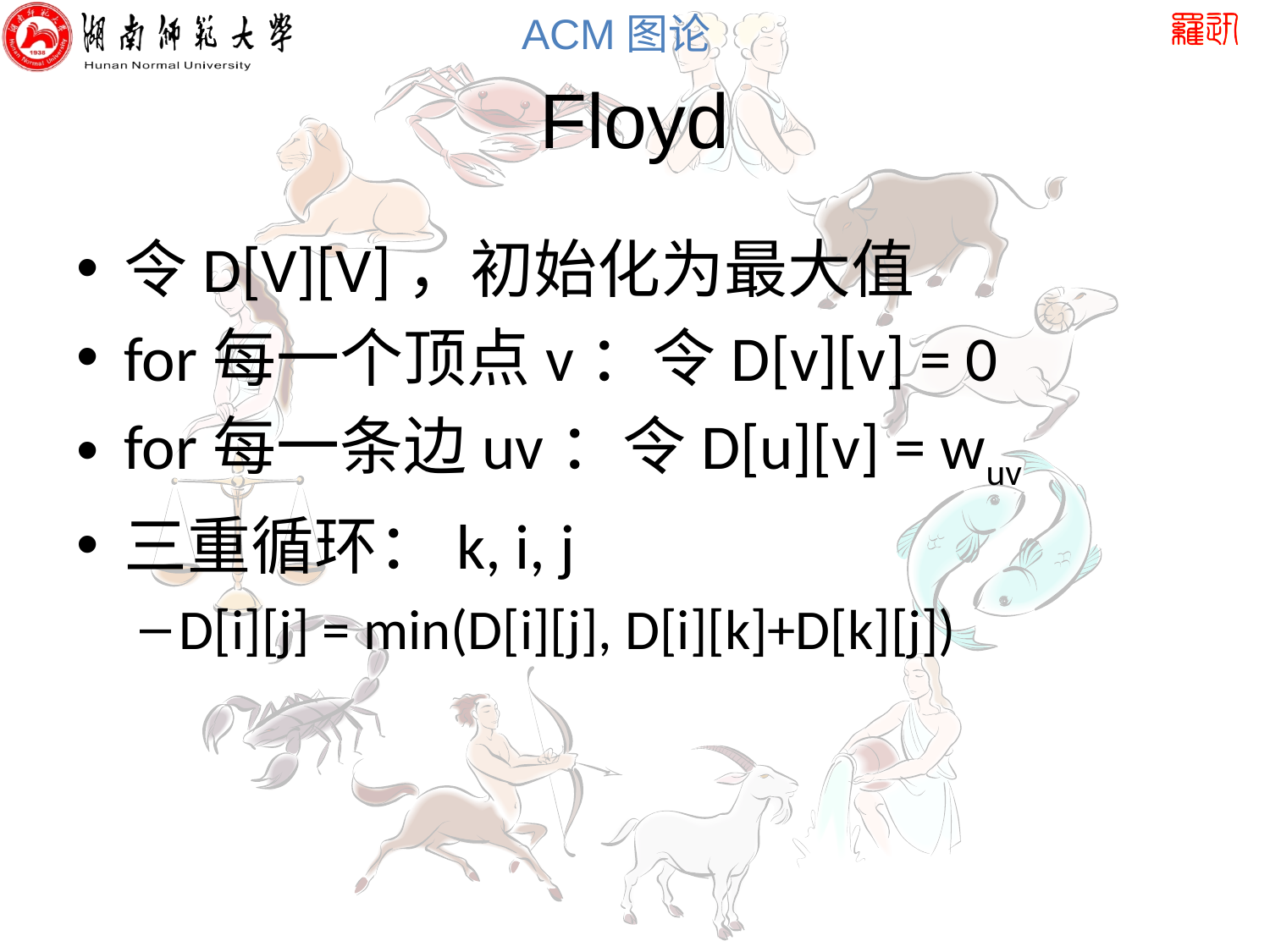

# Floyd
令D[V][V]，初始化为最大值
for每一个顶点v：令D[v][v] = 0
for每一条边uv：令D[u][v] = wuv
三重循环：k, i, j
D[i][j] = min(D[i][j], D[i][k]+D[k][j])